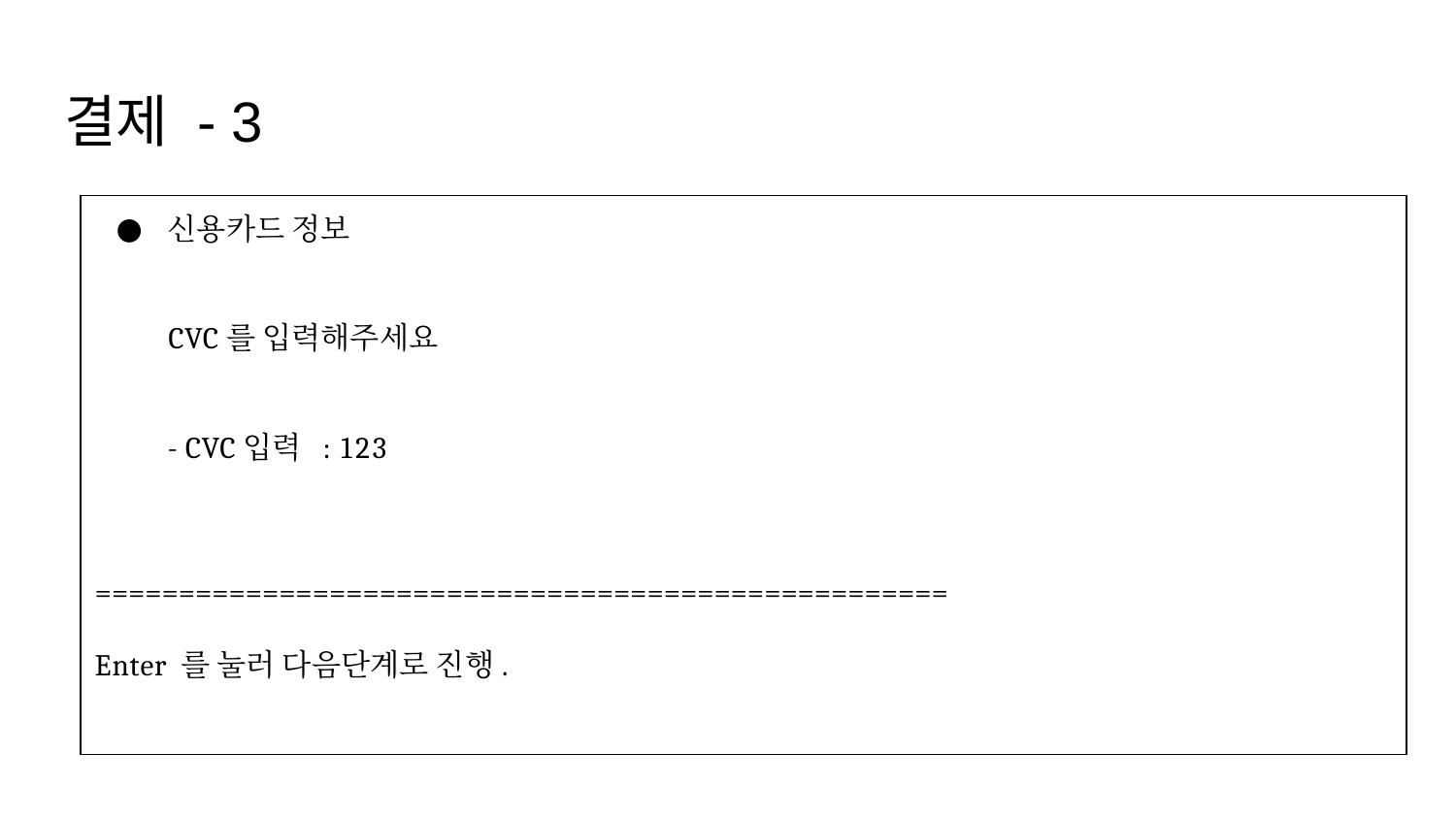

# 결제 - 3
신용카드 정보

CVC를 입력해주세요

- CVC입력  : 123

===================================================

Enter 를 눌러 다음단계로 진행.